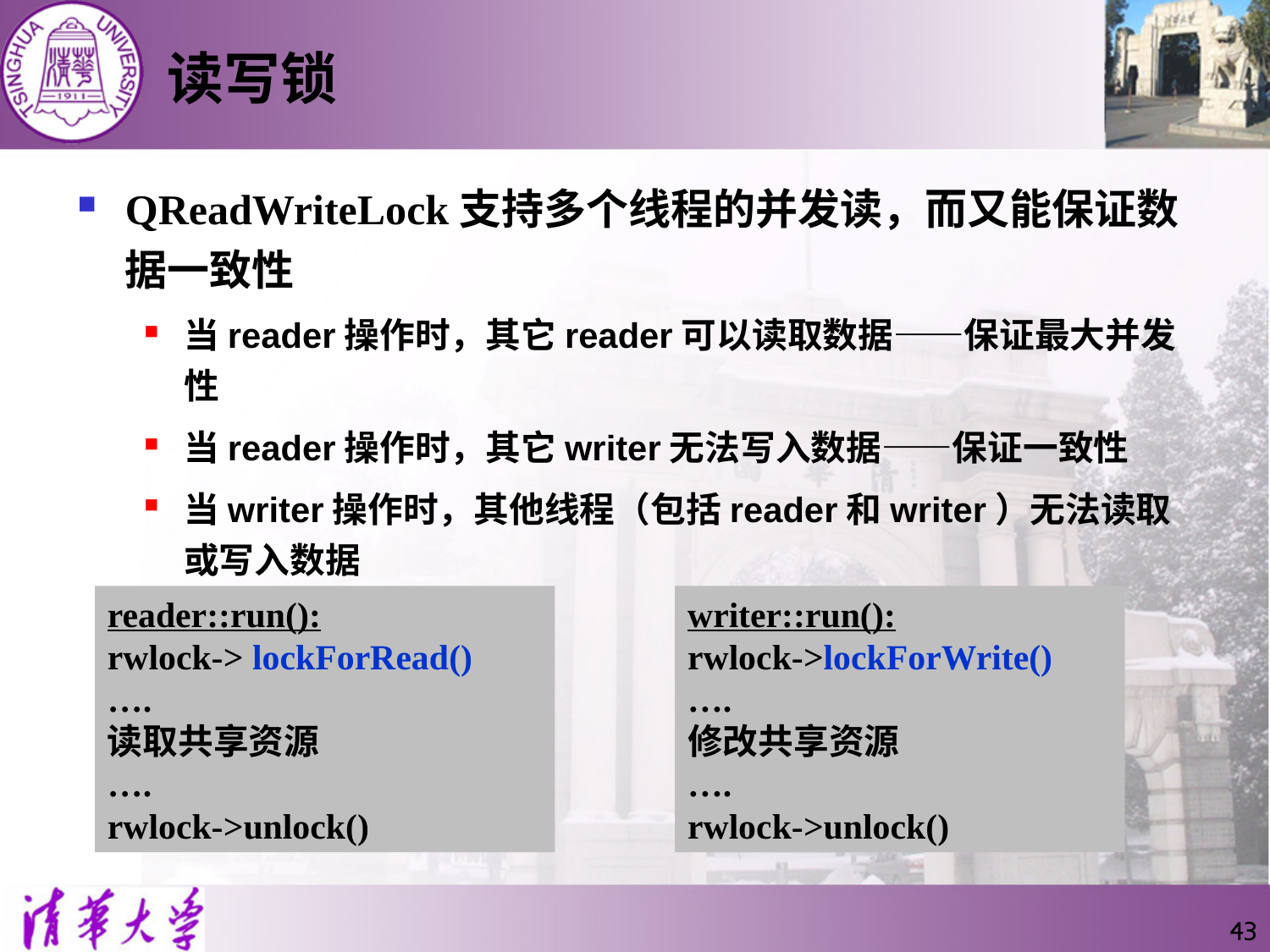

# 读写锁
QReadWriteLock支持多个线程的并发读，而又能保证数据一致性
当reader操作时，其它reader可以读取数据——保证最大并发性
当reader操作时，其它writer无法写入数据——保证一致性
当writer操作时，其他线程（包括reader和writer）无法读取或写入数据
reader::run():
rwlock-> lockForRead()
….
读取共享资源
….
rwlock->unlock()
writer::run():
rwlock->lockForWrite()
….
修改共享资源
….
rwlock->unlock()
43